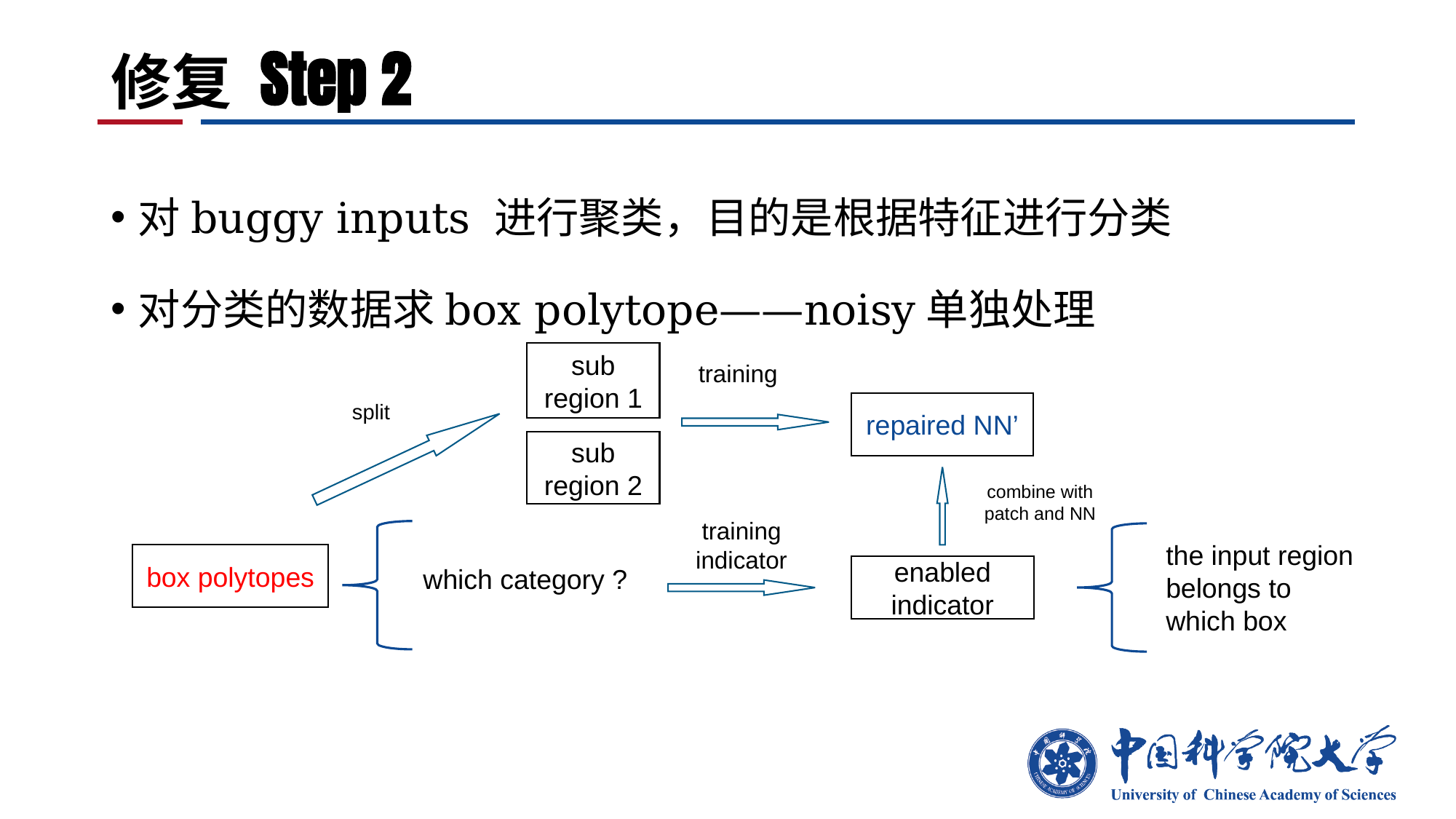

# 修复 Step 2
对buggy inputs 进行聚类，目的是根据特征进行分类
对分类的数据求box polytope——noisy单独处理

sub region 1
training
split
repaired NN’

sub
region 2

combine with patch and NN

training indicator

the input region
belongs to which box
box polytopes
which category ?
enabled indicator